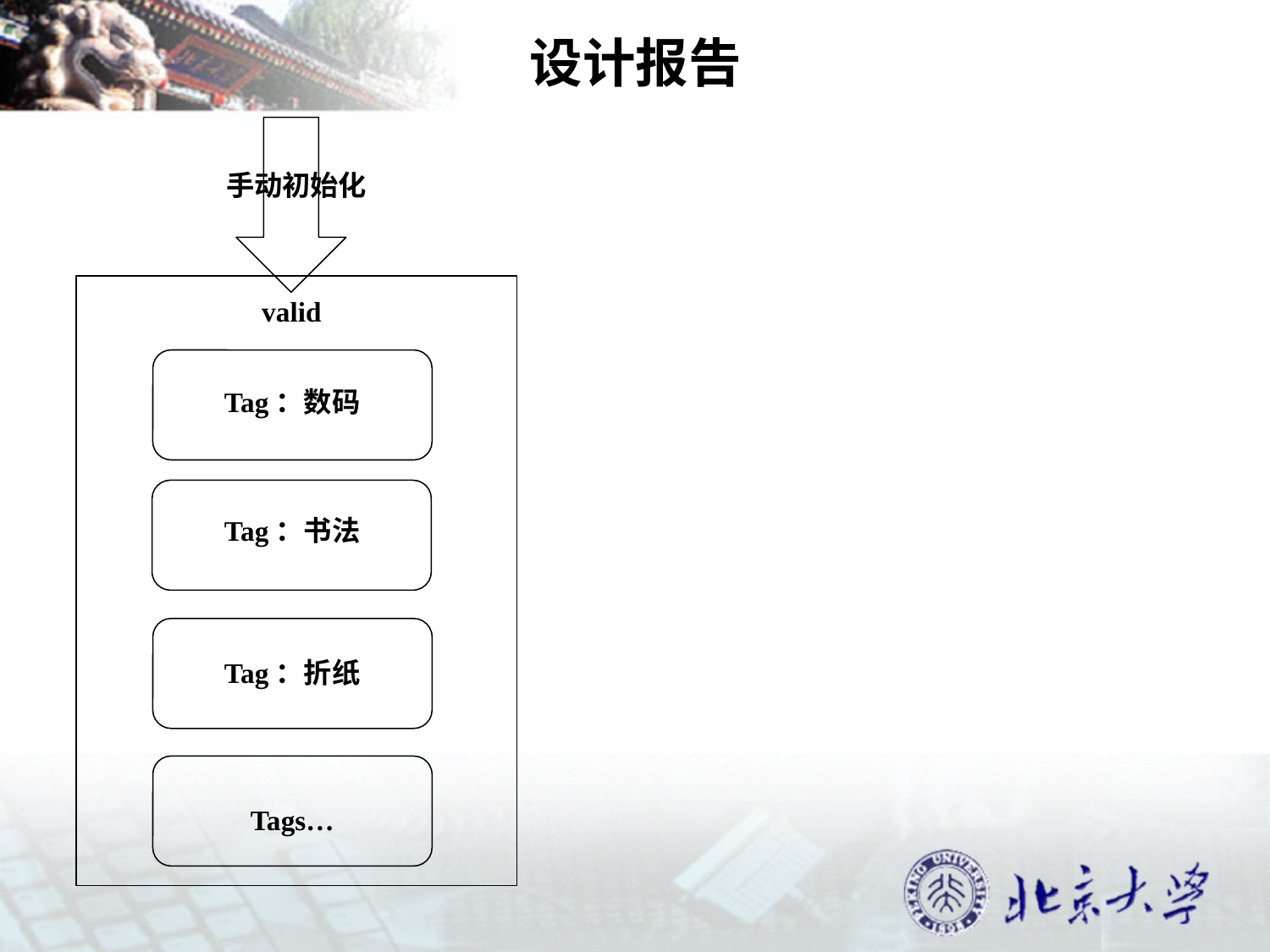

设计报告

手动初始化

valid

Tag：数码

Tag：书法

Tag：折纸

Tags…